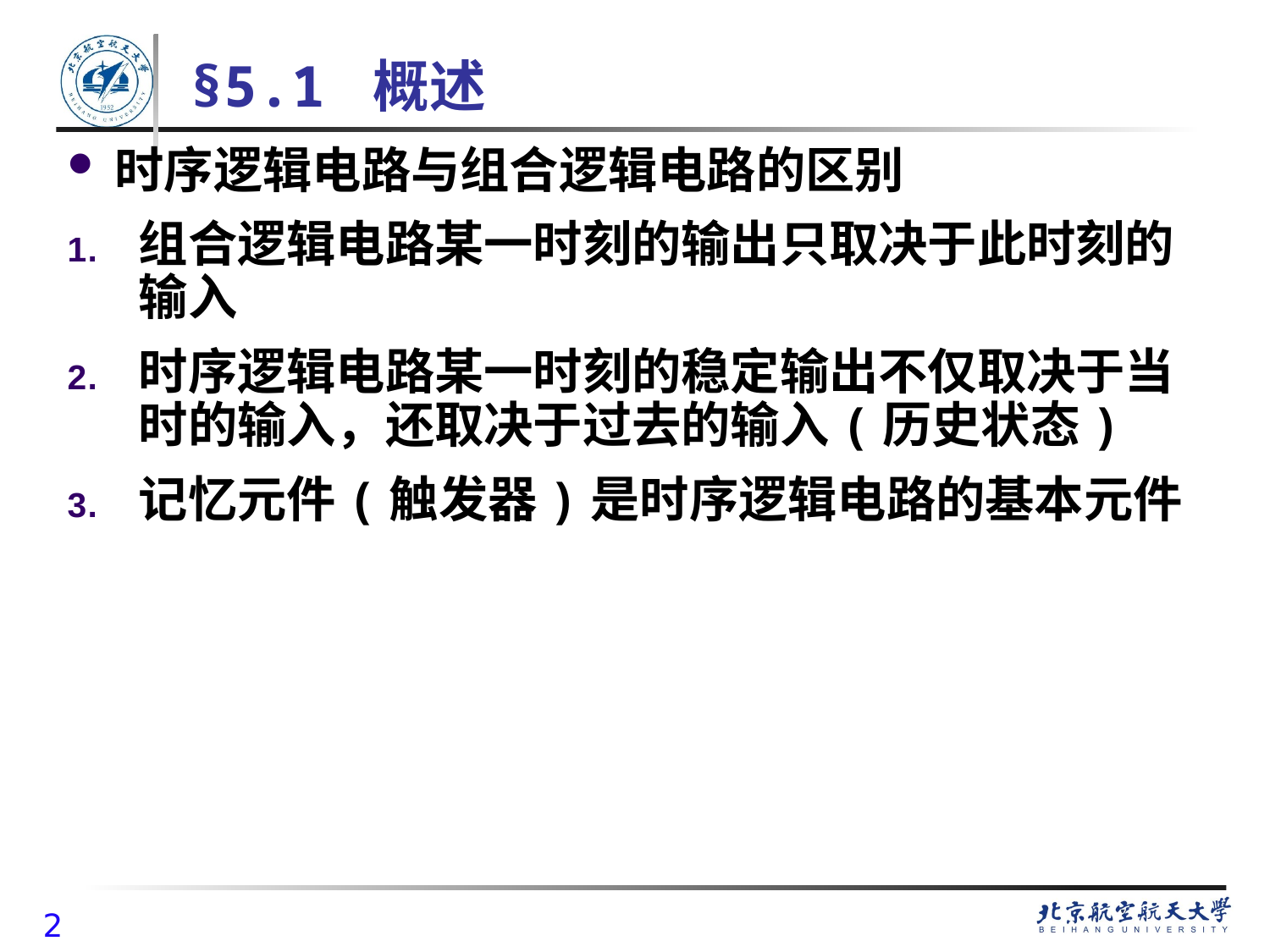

# §5.1 概述
时序逻辑电路与组合逻辑电路的区别
组合逻辑电路某一时刻的输出只取决于此时刻的输入
时序逻辑电路某一时刻的稳定输出不仅取决于当时的输入，还取决于过去的输入(历史状态)
记忆元件(触发器)是时序逻辑电路的基本元件

2